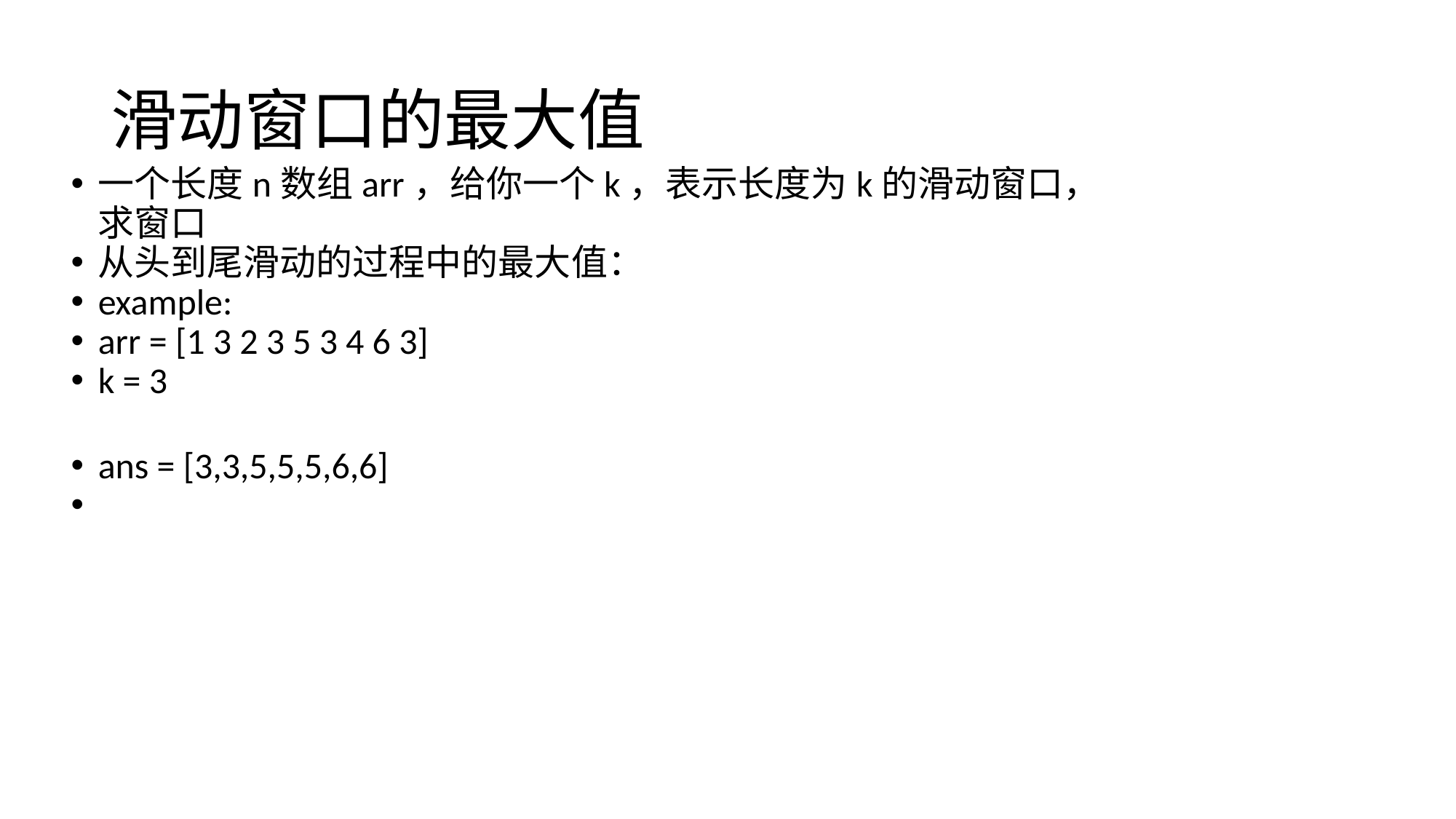

滑动窗口的最大值
一个长度n数组arr，给你一个k，表示长度为k的滑动窗口，求窗口
从头到尾滑动的过程中的最大值：
example:
arr = [1 3 2 3 5 3 4 6 3]
k = 3

ans = [3,3,5,5,5,6,6]